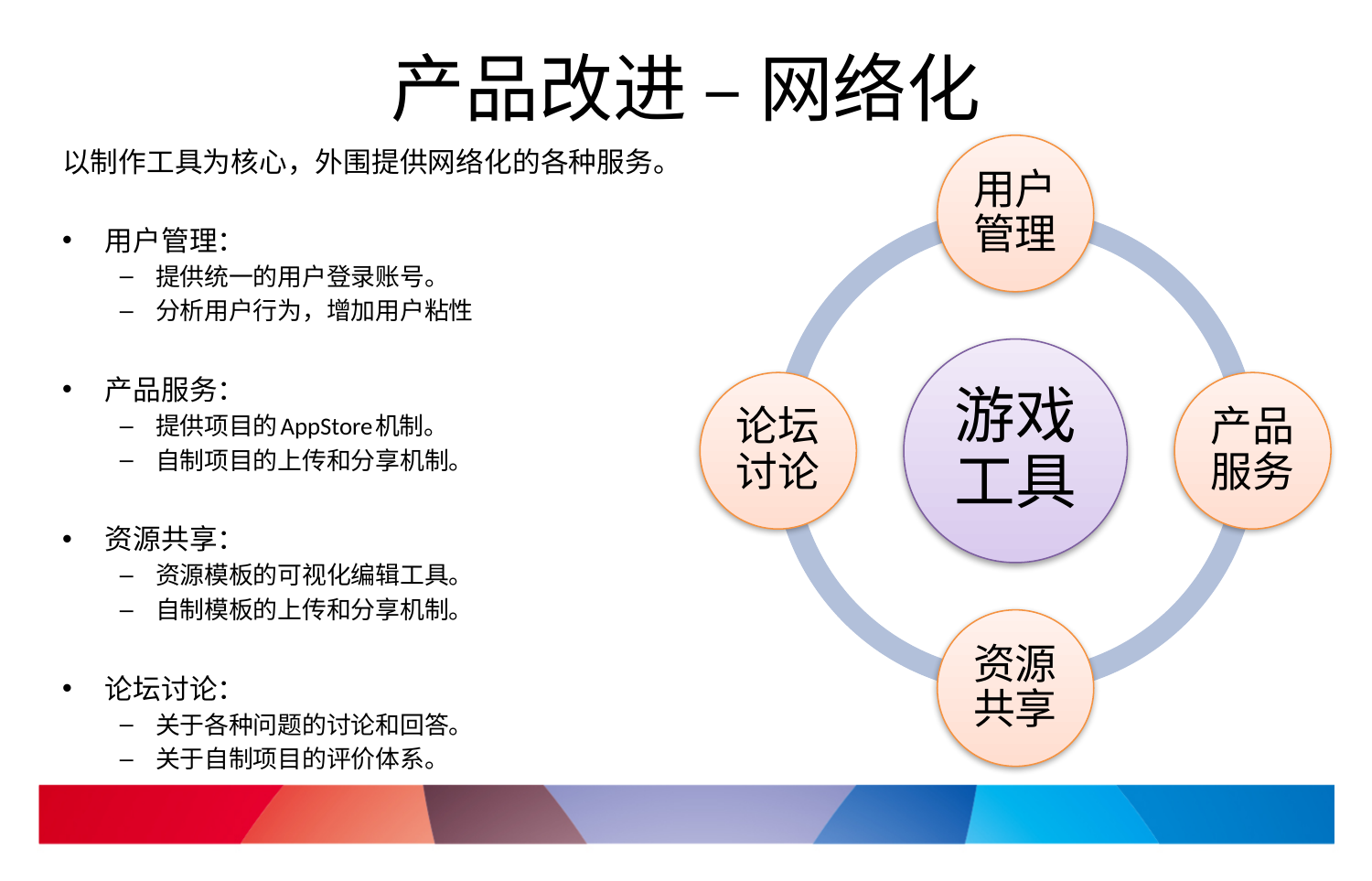

# 产品改进 – 网络化
游戏工具
用户管理
产品服务
资源共享
论坛讨论
以制作工具为核心，外围提供网络化的各种服务。

用户管理：
提供统一的用户登录账号。
分析用户行为，增加用户粘性

产品服务：
提供项目的AppStore机制。
自制项目的上传和分享机制。

资源共享：
资源模板的可视化编辑工具。
自制模板的上传和分享机制。

论坛讨论：
关于各种问题的讨论和回答。
关于自制项目的评价体系。